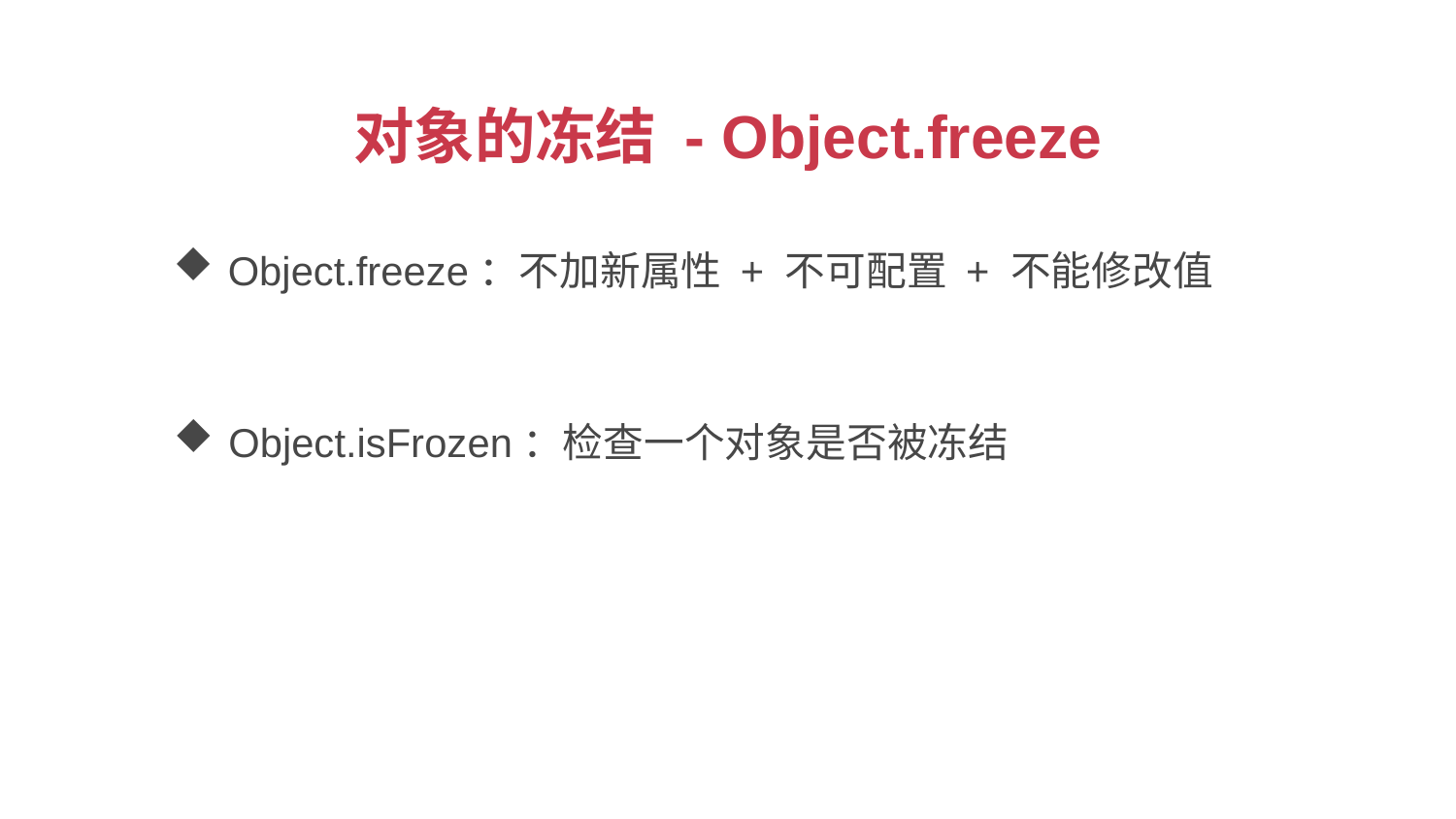

对象的冻结 - Object.freeze
Object.freeze：不加新属性 + 不可配置 + 不能修改值
Object.isFrozen：检查一个对象是否被冻结